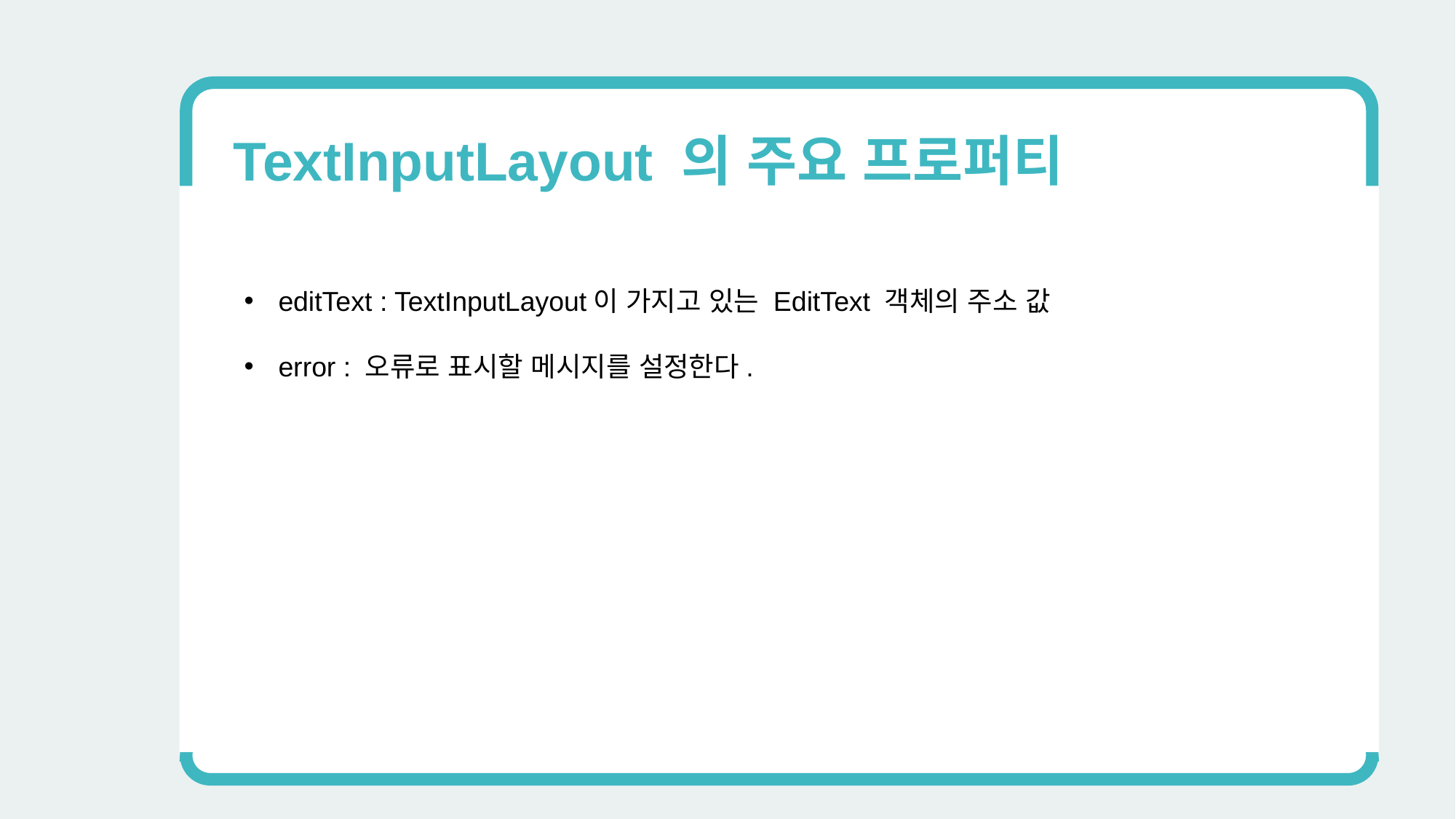

TextInputLayout 의 주요 프로퍼티

editText : TextInputLayout이 가지고 있는 EditText 객체의 주소 값
error : 오류로 표시할 메시지를 설정한다.